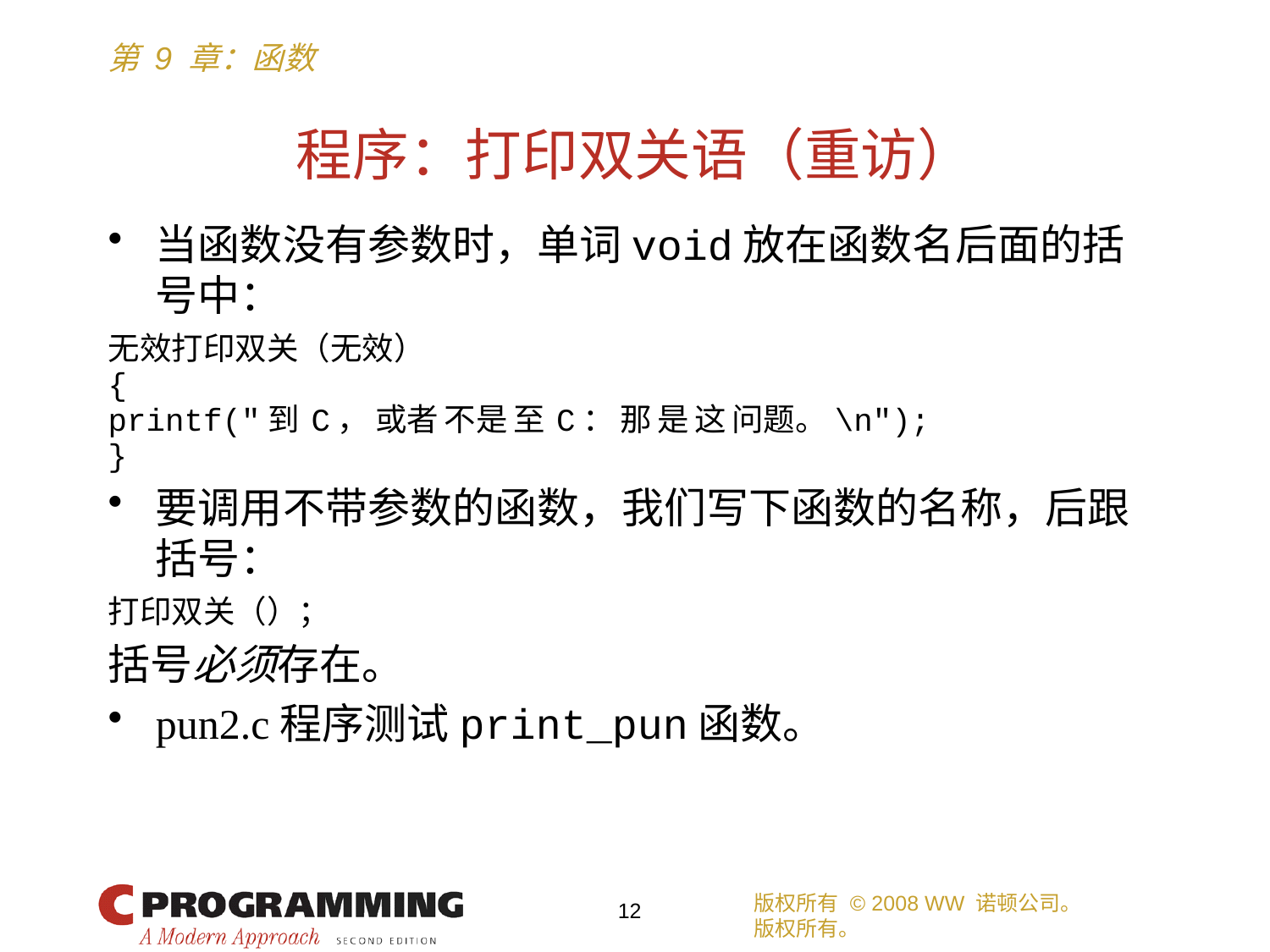

# 程序：打印双关语（重访）
当函数没有参数时，单词void放在函数名后面的括号中：
无效打印双关（无效）
{
printf("到 C， 或者 不是 至 C： 那 是 这 问题。\n");
}
要调用不带参数的函数，我们写下函数的名称，后跟括号：
打印双关（）；
括号必须存在。
pun2.c程序测试print_pun函数。
版权所有 © 2008 WW 诺顿公司。
版权所有。
12